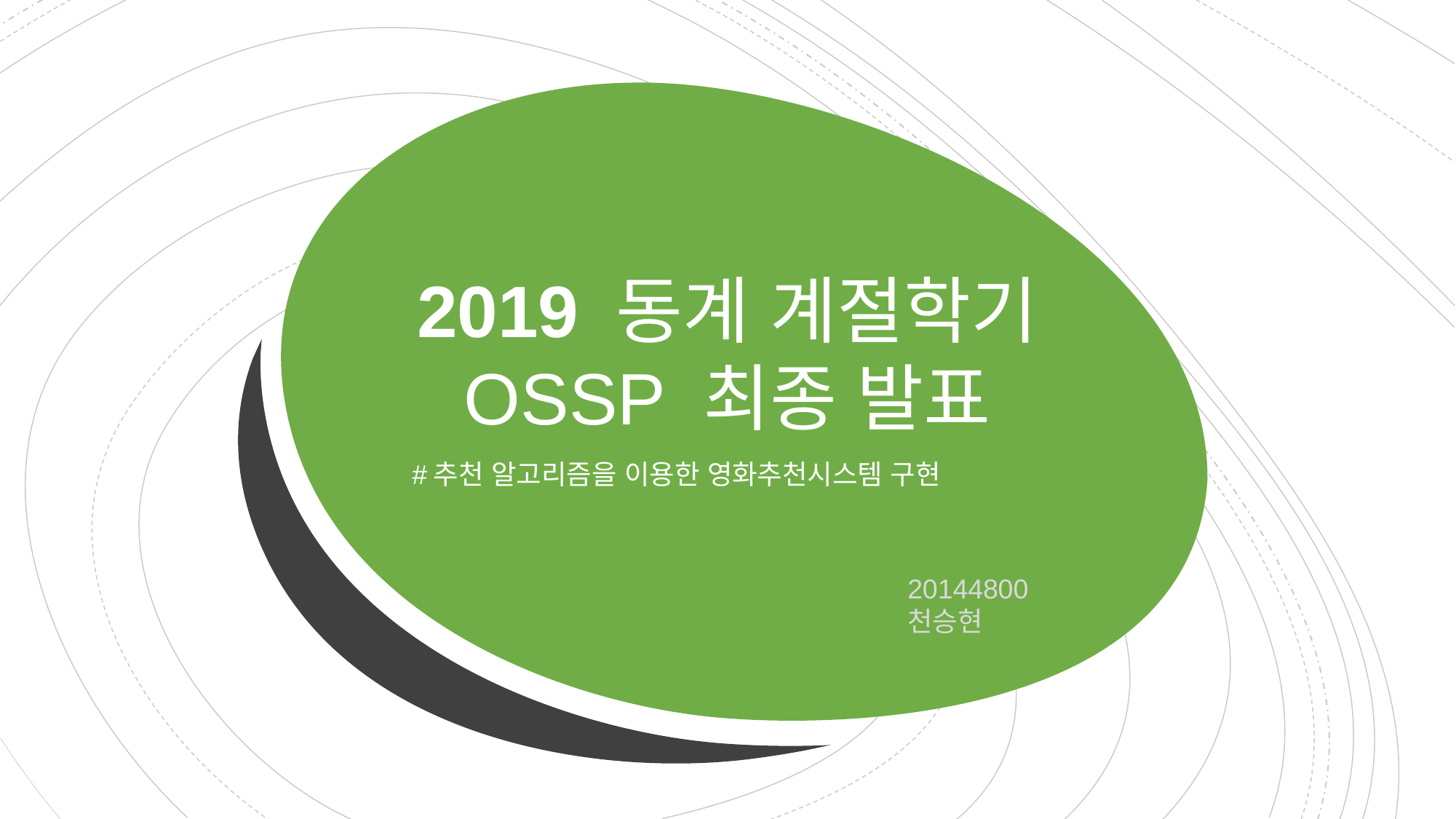

# 2019 동계 계절학기 OSSP 최종 발표

#추천 알고리즘을 이용한 영화추천시스템 구현
20144800 천승현